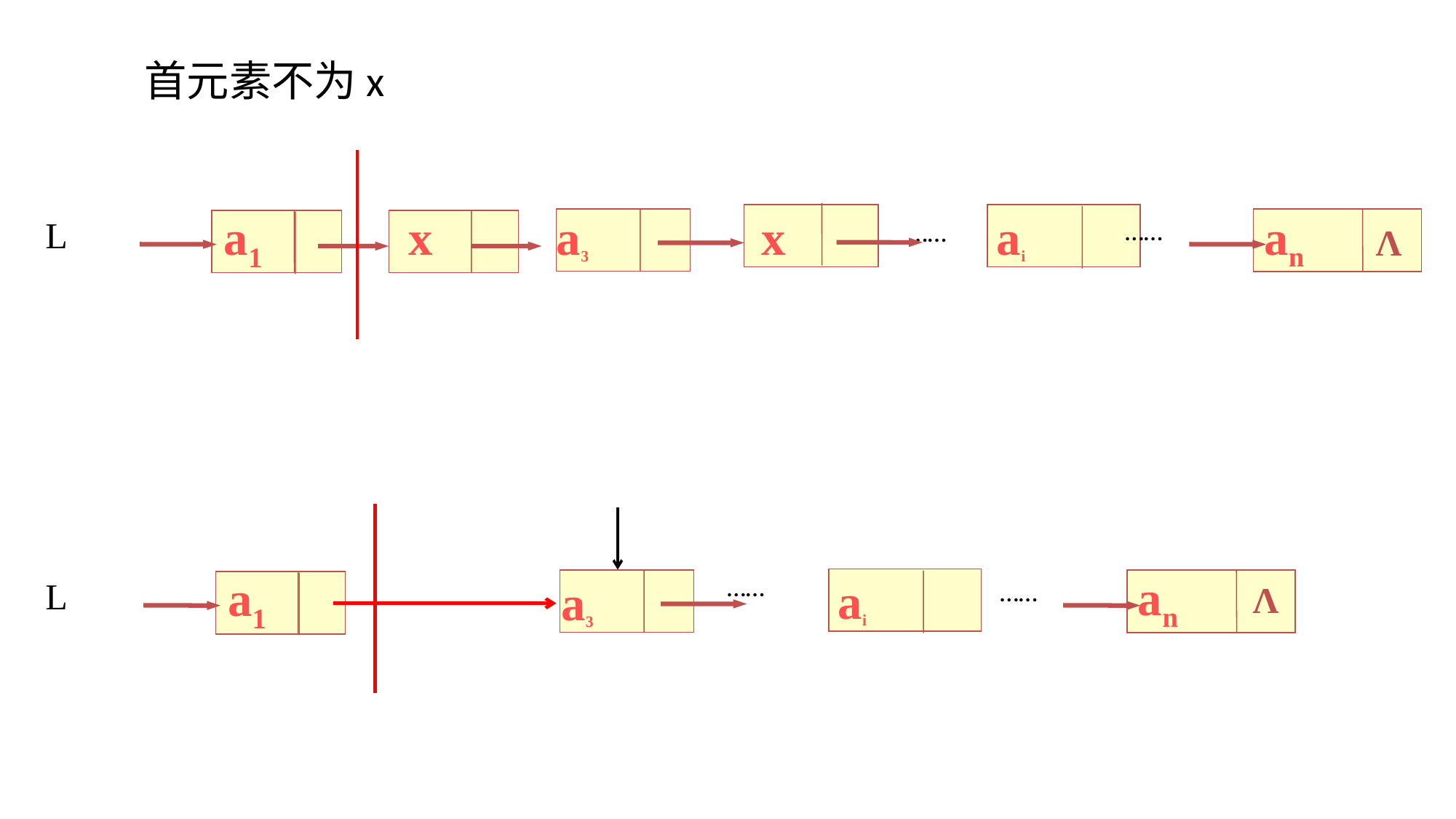

首元素不为x
x
a3
x
ai
an
a1

L
……

……

……
Λ

an
a1
……
ai
a3
L

……

Λ